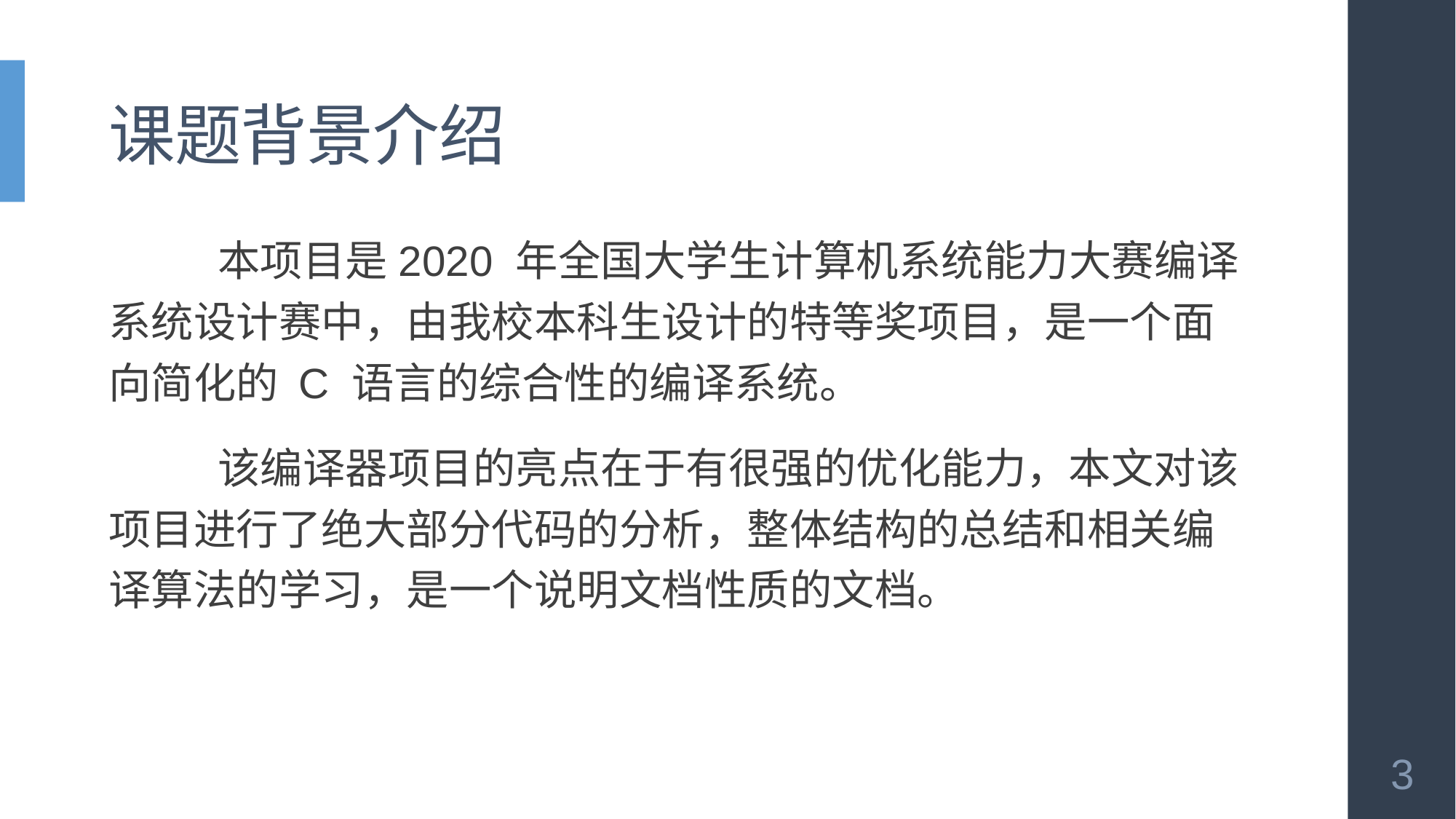

# 课题背景介绍
	本项目是2020 年全国大学生计算机系统能力大赛编译系统设计赛中，由我校本科生设计的特等奖项目，是一个面向简化的 C 语言的综合性的编译系统。
	该编译器项目的亮点在于有很强的优化能力，本文对该项目进行了绝大部分代码的分析，整体结构的总结和相关编译算法的学习，是一个说明文档性质的文档。

3